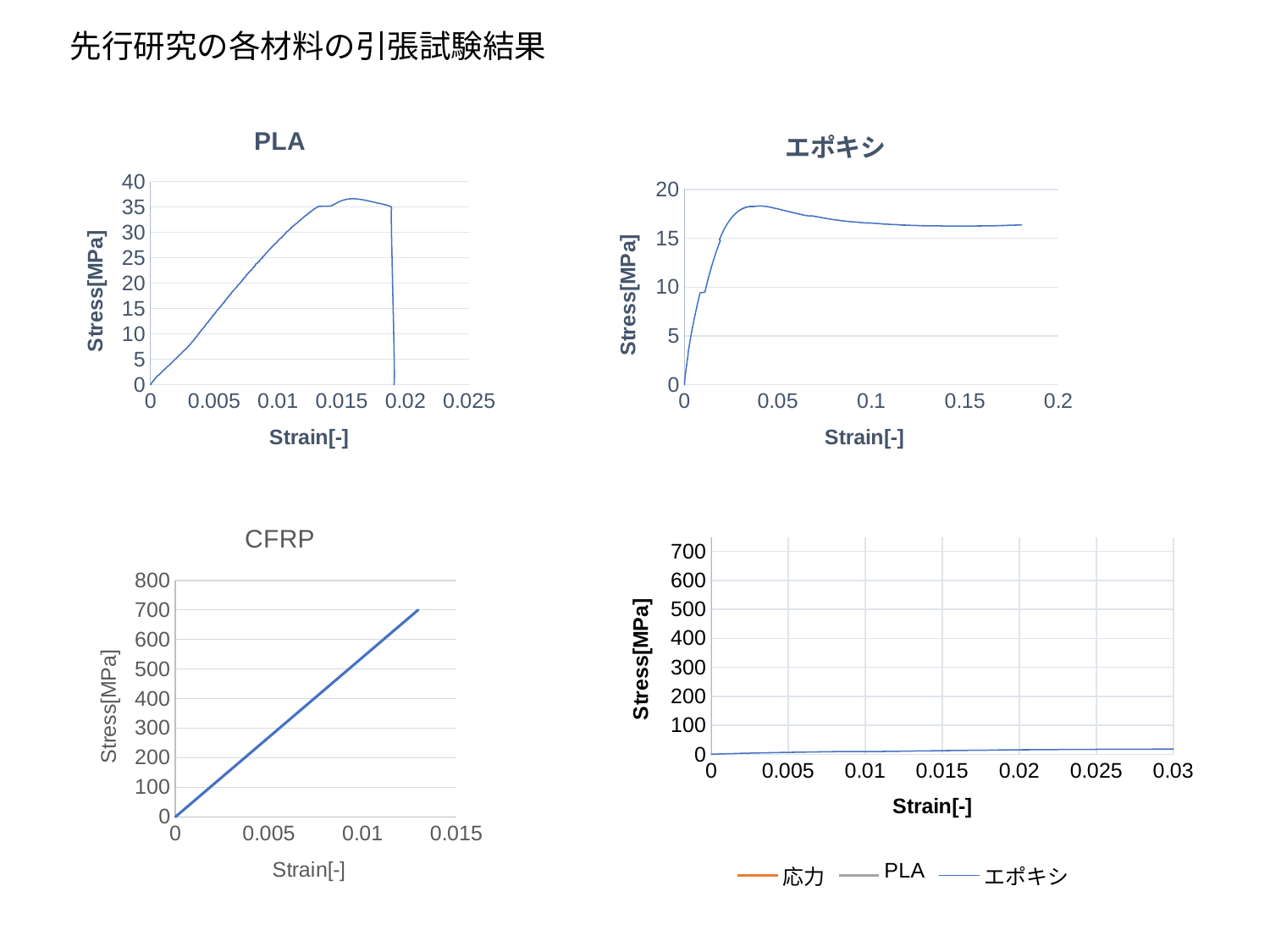

先行研究の各材料の引張試験結果

### Chart:

| Category | PLA |
|---|---|

### Chart:

| Category | エポキシ |
|---|---|

### Chart: CFRP

| Category | 応力 |
|---|---|

### Chart

| Category | 応力 | PLA | エポキシ |
|---|---|---|---|